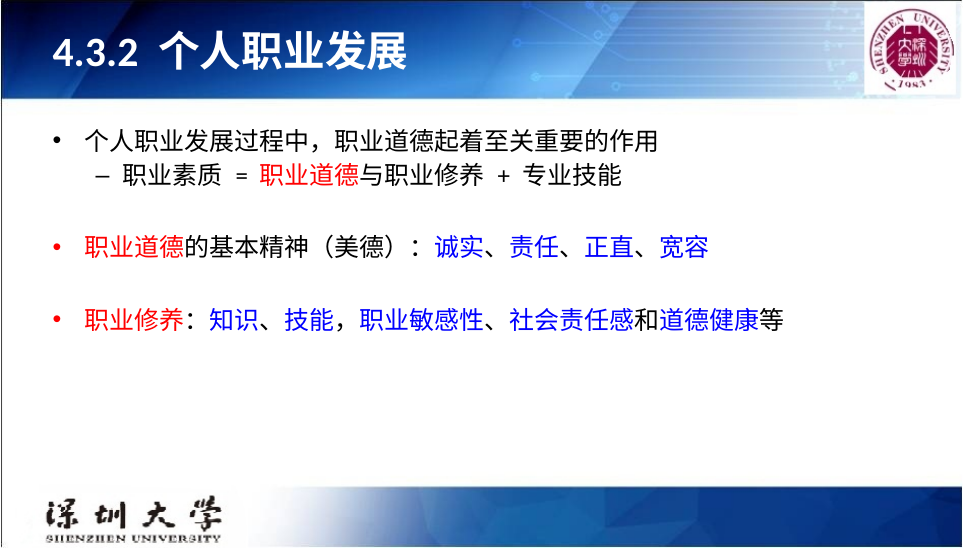

# 4.3.2 个人职业发展
个人职业发展过程中，职业道德起着至关重要的作用
职业素质 = 职业道德与职业修养 + 专业技能

职业道德的基本精神（美德）：诚实、责任、正直、宽容

职业修养：知识、技能，职业敏感性、社会责任感和道德健康等
145